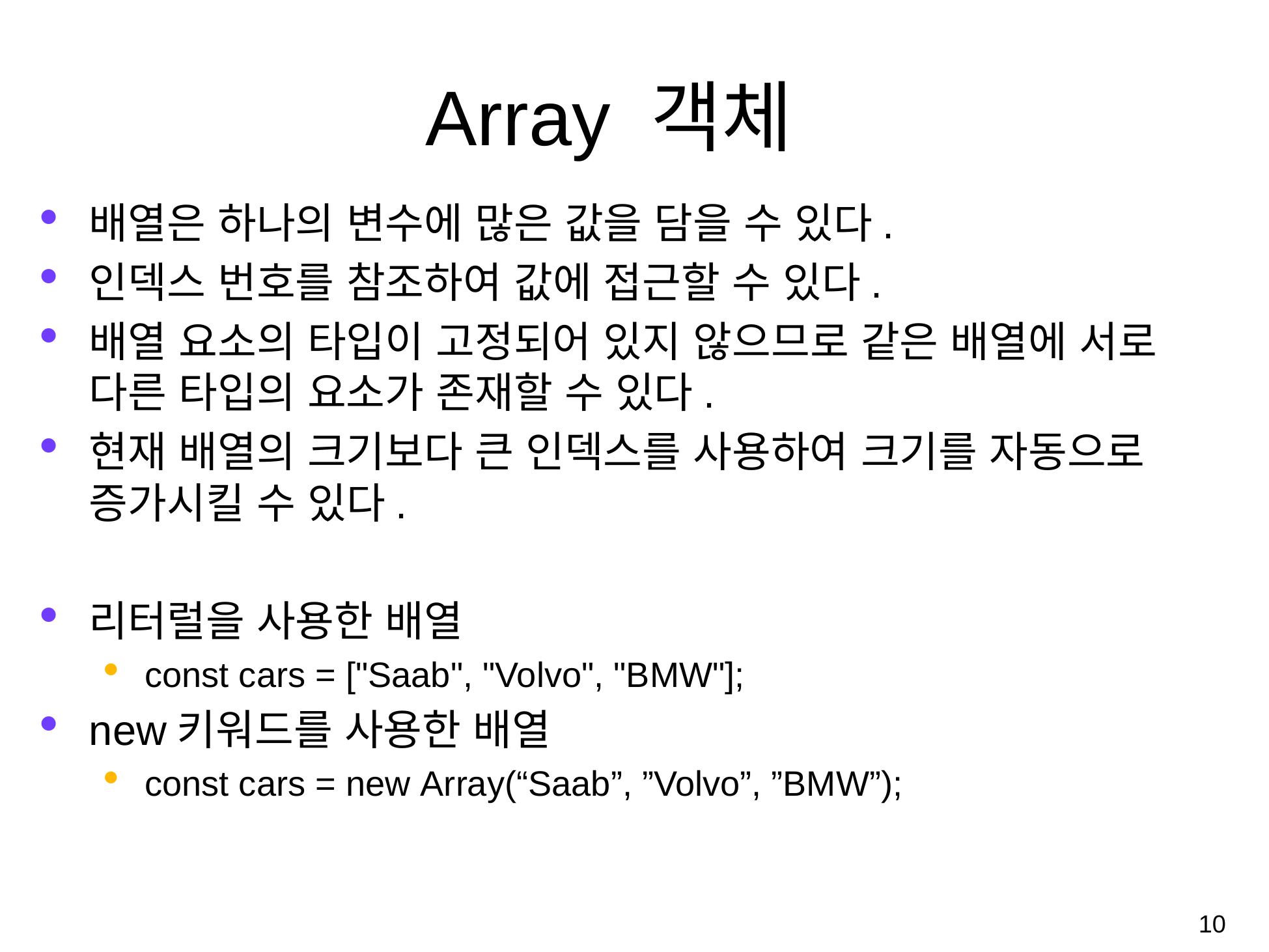

# Array 객체
배열은 하나의 변수에 많은 값을 담을 수 있다.
인덱스 번호를 참조하여 값에 접근할 수 있다.
배열 요소의 타입이 고정되어 있지 않으므로 같은 배열에 서로 다른 타입의 요소가 존재할 수 있다.
현재 배열의 크기보다 큰 인덱스를 사용하여 크기를 자동으로 증가시킬 수 있다.

리터럴을 사용한 배열
const cars = ["Saab", "Volvo", "BMW"];
new키워드를 사용한 배열
const cars = new Array(“Saab”, ”Volvo”, ”BMW”);
10